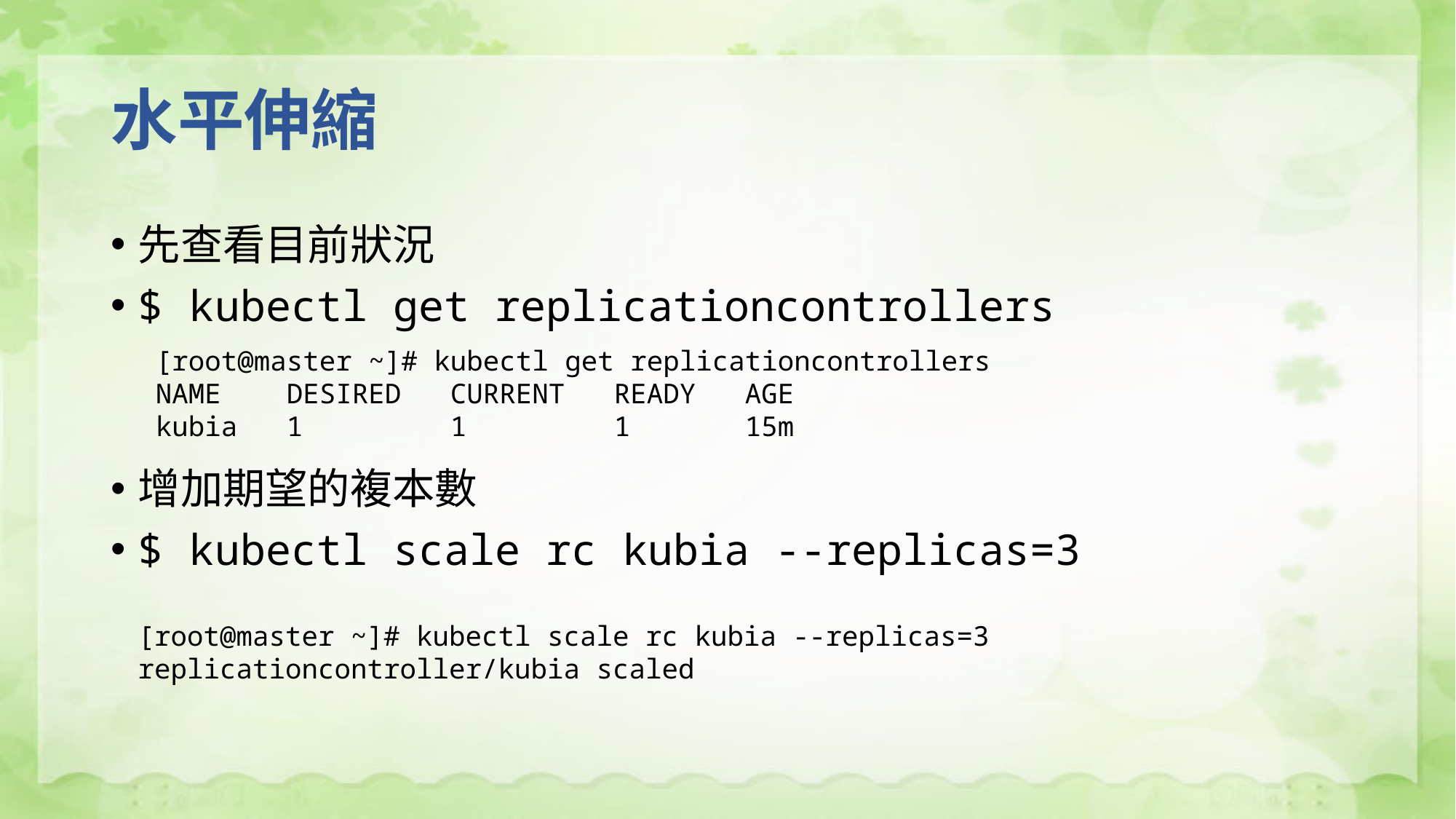

# 水平伸縮
先查看目前狀況
$ kubectl get replicationcontrollers

增加期望的複本數
$ kubectl scale rc kubia --replicas=3
[root@master ~]# kubectl get replicationcontrollers
NAME    DESIRED   CURRENT   READY   AGE
kubia   1         1         1       15m
[root@master ~]# kubectl scale rc kubia --replicas=3
replicationcontroller/kubia scaled